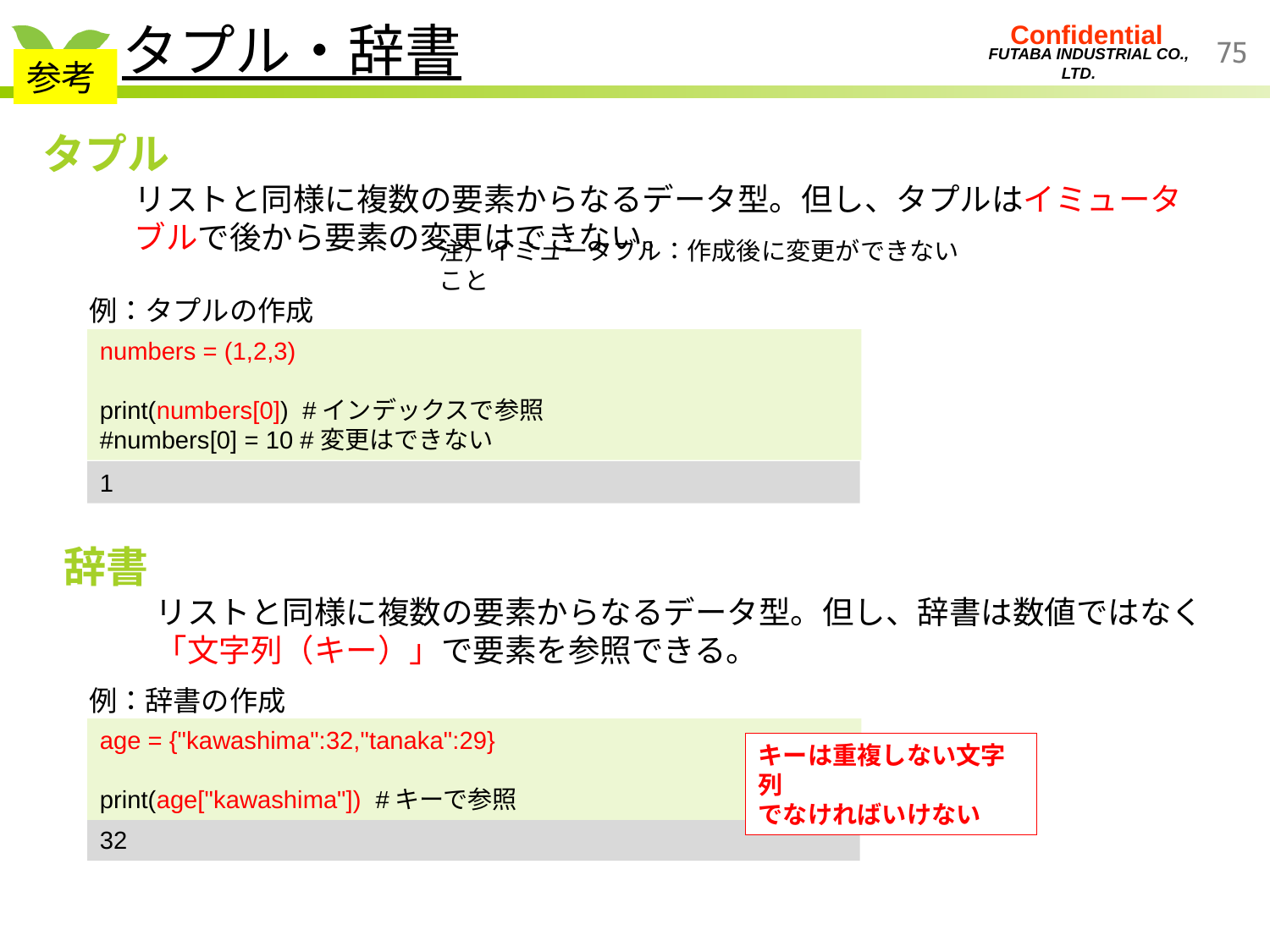

タプル・辞書
参考
タプル
リストと同様に複数の要素からなるデータ型。但し、タプルはイミュータブルで後から要素の変更はできない。
注）イミュータブル：作成後に変更ができないこと
例：タプルの作成
numbers = (1,2,3)

print(numbers[0])  #インデックスで参照
#numbers[0] = 10 #変更はできない
1
辞書
リストと同様に複数の要素からなるデータ型。但し、辞書は数値ではなく
「文字列（キー）」で要素を参照できる。
例：辞書の作成
age = {"kawashima":32,"tanaka":29}

print(age["kawashima"])  #キーで参照
キーは重複しない文字列
でなければいけない
32